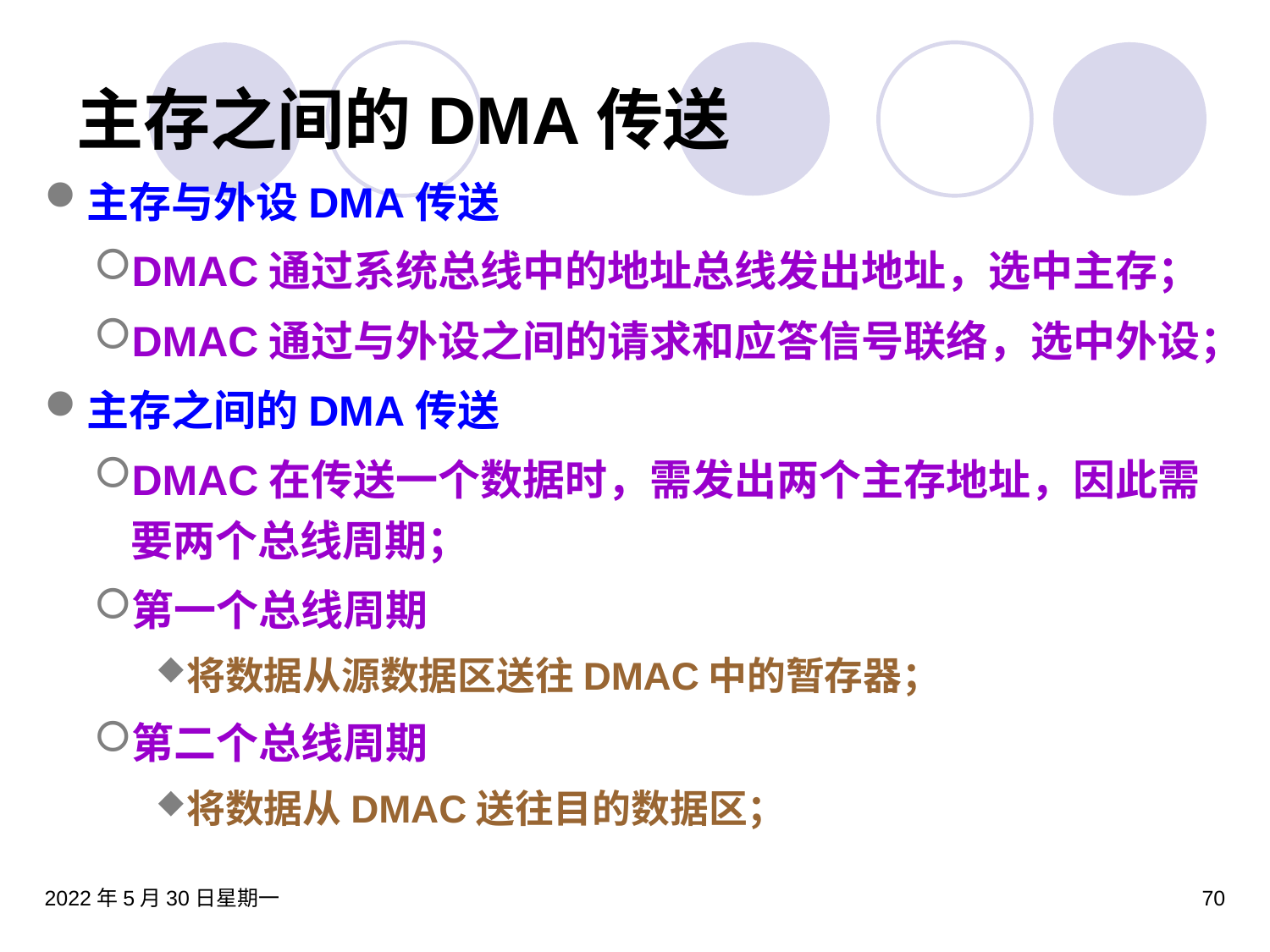

# 主存之间的DMA传送
主存与外设DMA传送
DMAC通过系统总线中的地址总线发出地址，选中主存；
DMAC通过与外设之间的请求和应答信号联络，选中外设；
主存之间的DMA传送
DMAC在传送一个数据时，需发出两个主存地址，因此需要两个总线周期；
第一个总线周期
将数据从源数据区送往DMAC中的暂存器；
第二个总线周期
将数据从DMAC送往目的数据区；
2022年5月30日星期一
70